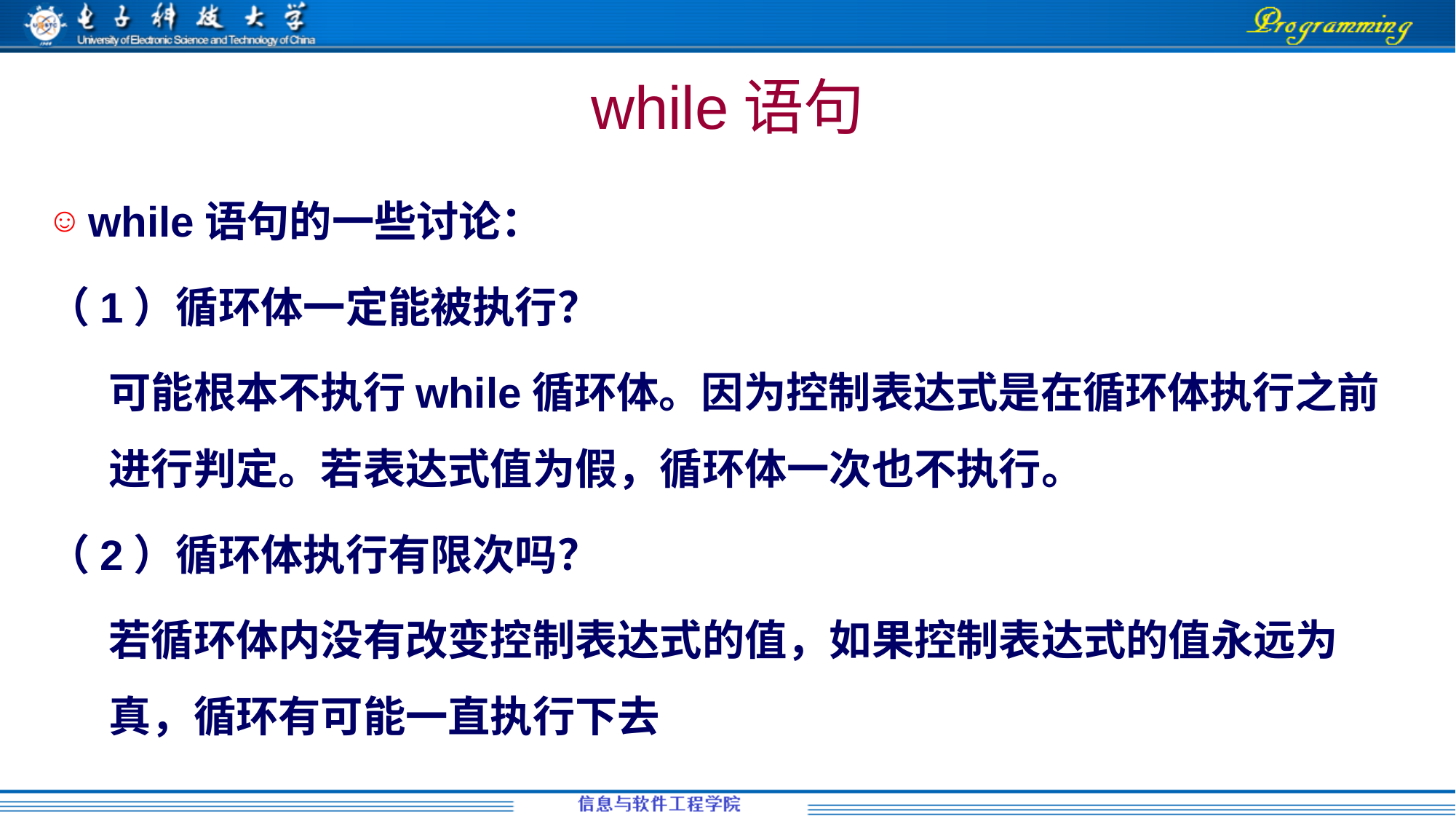

# while语句
while语句的一些讨论：
（1）循环体一定能被执行？
可能根本不执行while循环体。因为控制表达式是在循环体执行之前进行判定。若表达式值为假，循环体一次也不执行。
（2）循环体执行有限次吗？
若循环体内没有改变控制表达式的值，如果控制表达式的值永远为真，循环有可能一直执行下去